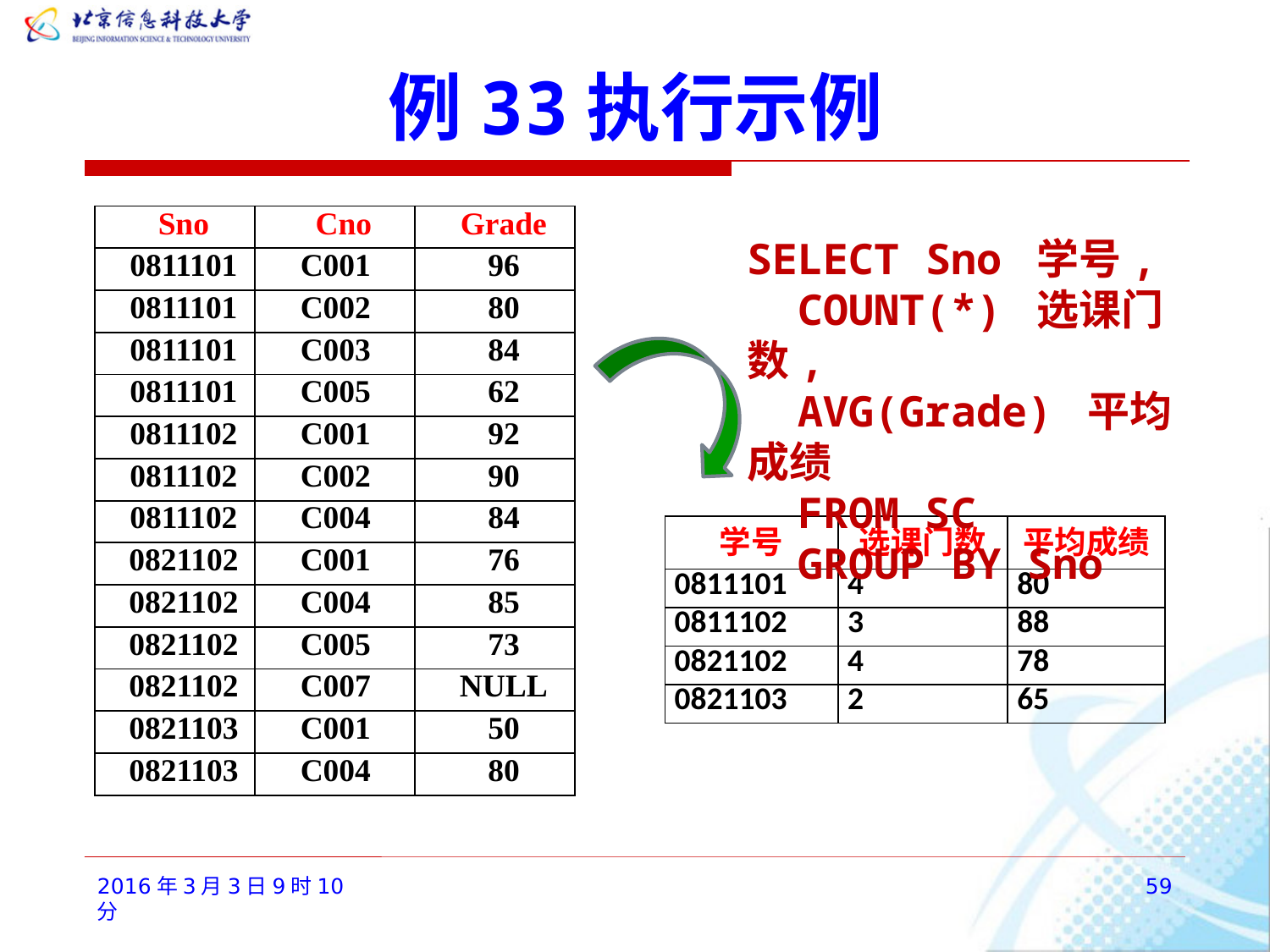

# 例33执行示例
| Sno | Cno | Grade |
| --- | --- | --- |
| 0811101 | C001 | 96 |
| 0811101 | C002 | 80 |
| 0811101 | C003 | 84 |
| 0811101 | C005 | 62 |
| 0811102 | C001 | 92 |
| 0811102 | C002 | 90 |
| 0811102 | C004 | 84 |
| 0821102 | C001 | 76 |
| 0821102 | C004 | 85 |
| 0821102 | C005 | 73 |
| 0821102 | C007 | NULL |
| 0821103 | C001 | 50 |
| 0821103 | C004 | 80 |
SELECT Sno 学号,
  COUNT(*) 选课门数,
  AVG(Grade) 平均成绩
  FROM SC
  GROUP BY Sno

| 学号 | 选课门数 | 平均成绩 |
| --- | --- | --- |
| 0811101 | 4 | 80 |
| 0811102 | 3 | 88 |
| 0821102 | 4 | 78 |
| 0821103 | 2 | 65 |
2016年3月3日9时10分
59